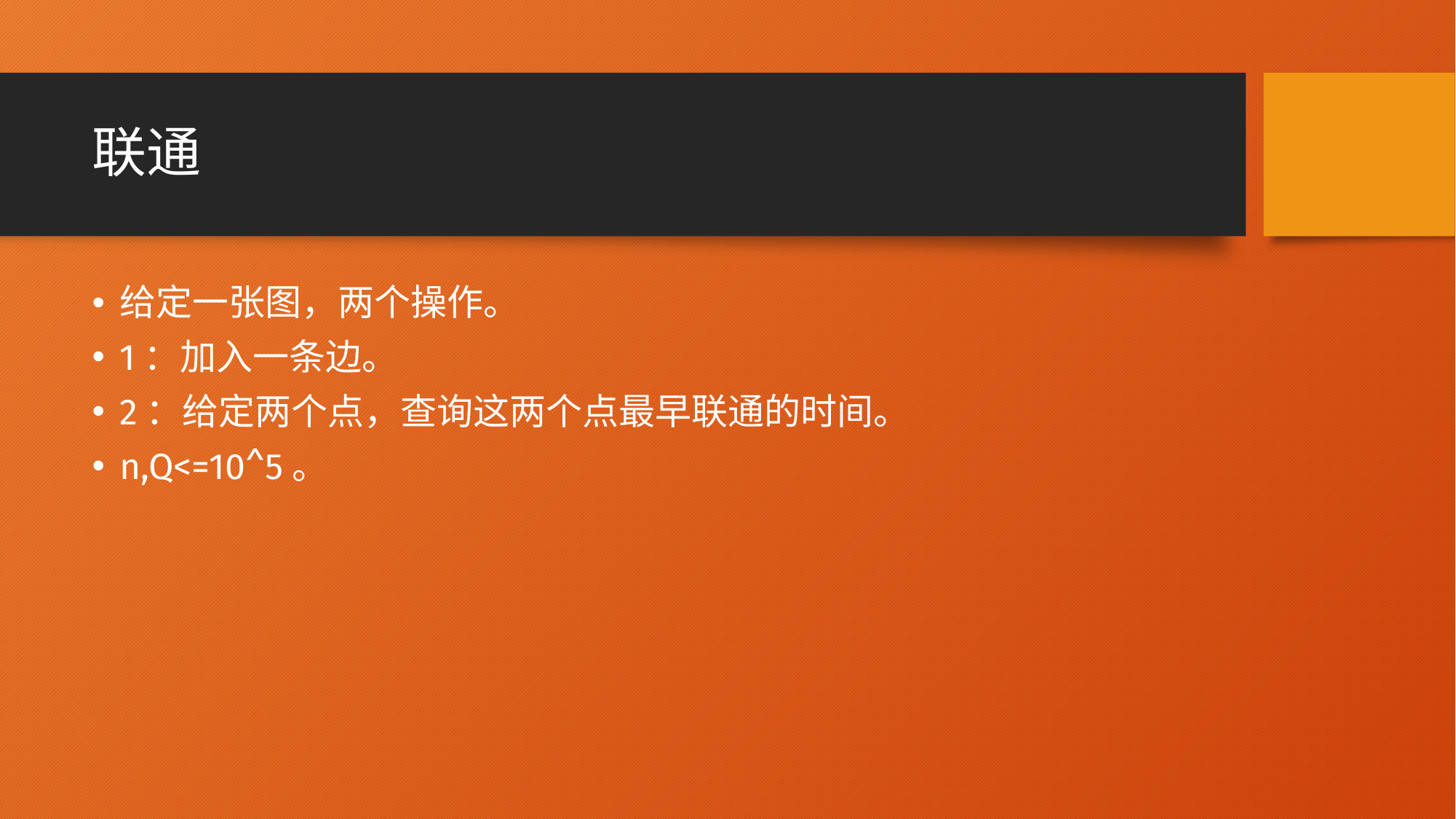

# 联通
给定一张图，两个操作。
1：加入一条边。
2：给定两个点，查询这两个点最早联通的时间。
n,Q<=10^5。